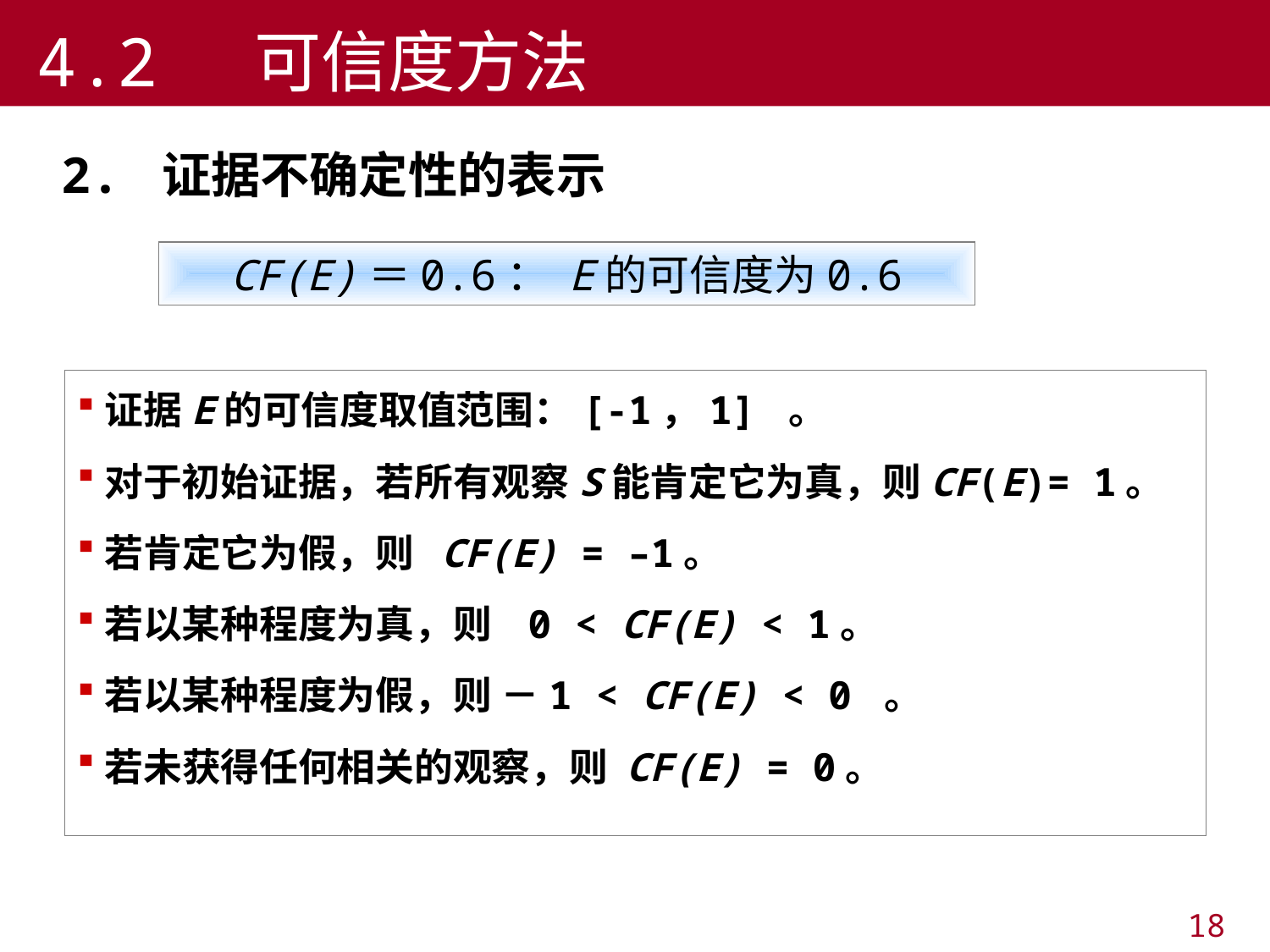

#
4.2  可信度方法
2. 证据不确定性的表示

CF(E)＝0.6： E的可信度为0.6
证据E的可信度取值范围：[-1，1] 。
对于初始证据，若所有观察S能肯定它为真，则CF(E)= 1。
若肯定它为假，则  CF(E) = –1。
若以某种程度为真，则   0 < CF(E) < 1。
若以某种程度为假，则 －1 < CF(E) < 0 。
若未获得任何相关的观察，则 CF(E) = 0。
18